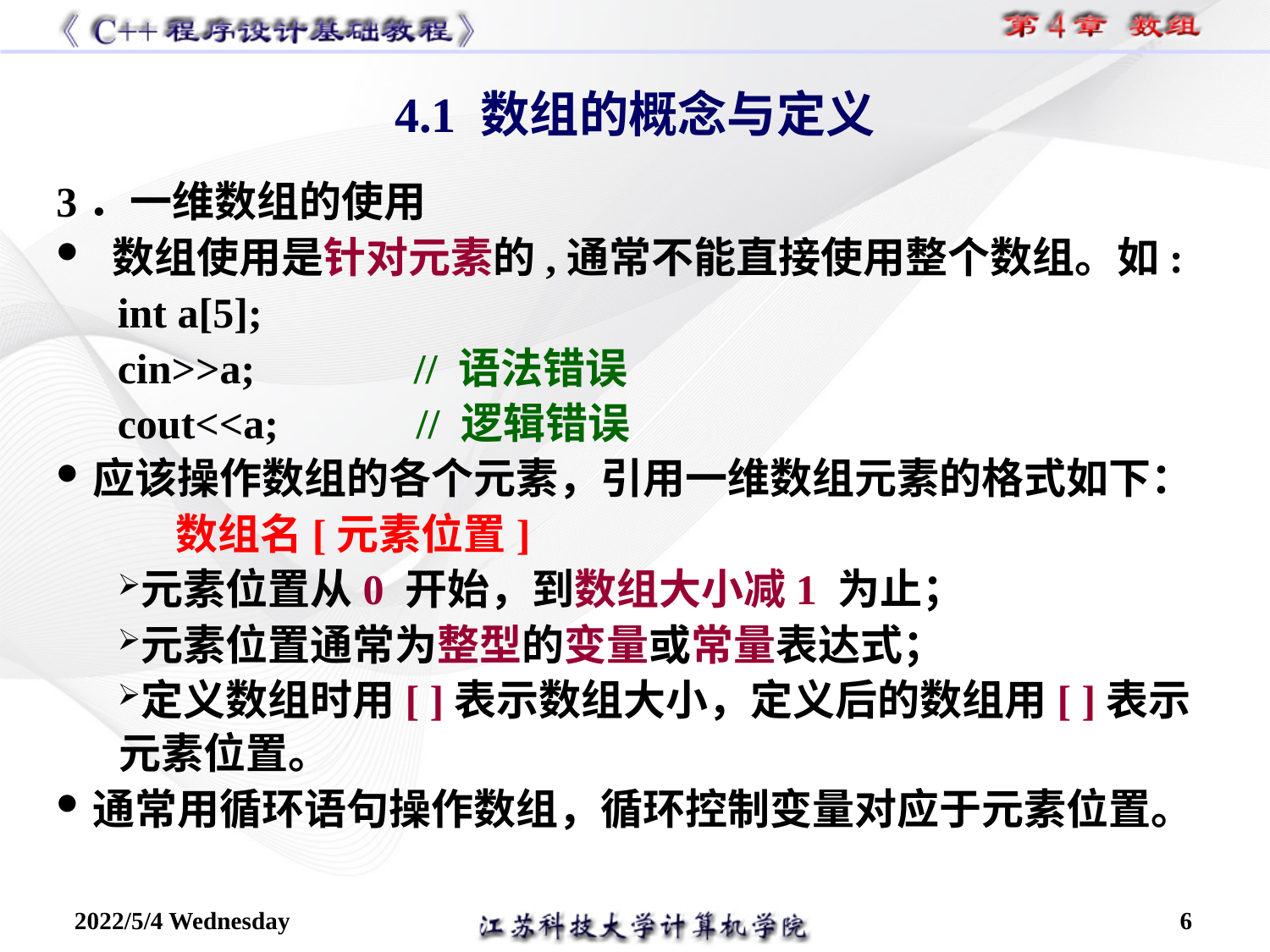

4.1 数组的概念与定义
3．一维数组的使用
 数组使用是针对元素的,通常不能直接使用整个数组。如:
int a[5];
cin>>a;               // 语法错误
cout<<a;             // 逻辑错误
应该操作数组的各个元素，引用一维数组元素的格式如下：
     数组名[元素位置]
元素位置从0 开始，到数组大小减1 为止；
元素位置通常为整型的变量或常量表达式；
定义数组时用[ ]表示数组大小，定义后的数组用[ ]表示元素位置。
通常用循环语句操作数组，循环控制变量对应于元素位置。